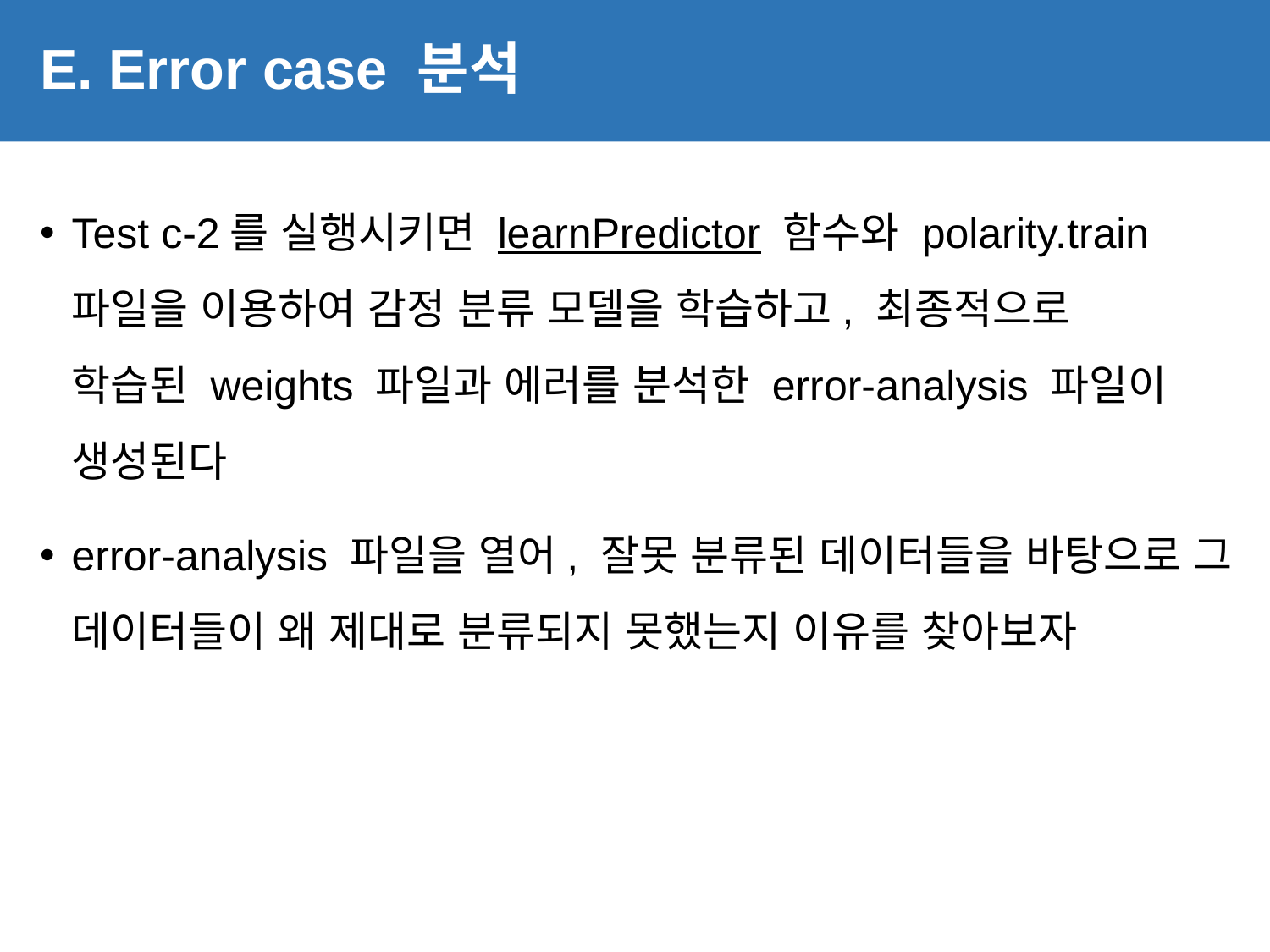

# E. Error case 분석
22
Test c-2를 실행시키면 learnPredictor 함수와 polarity.train
파일을 이용하여 감정 분류 모델을 학습하고, 최종적으로
학습된 weights 파일과 에러를 분석한 error-analysis 파일이 생성된다
error-analysis 파일을 열어, 잘못 분류된 데이터들을 바탕으로 그 데이터들이 왜 제대로 분류되지 못했는지 이유를 찾아보자